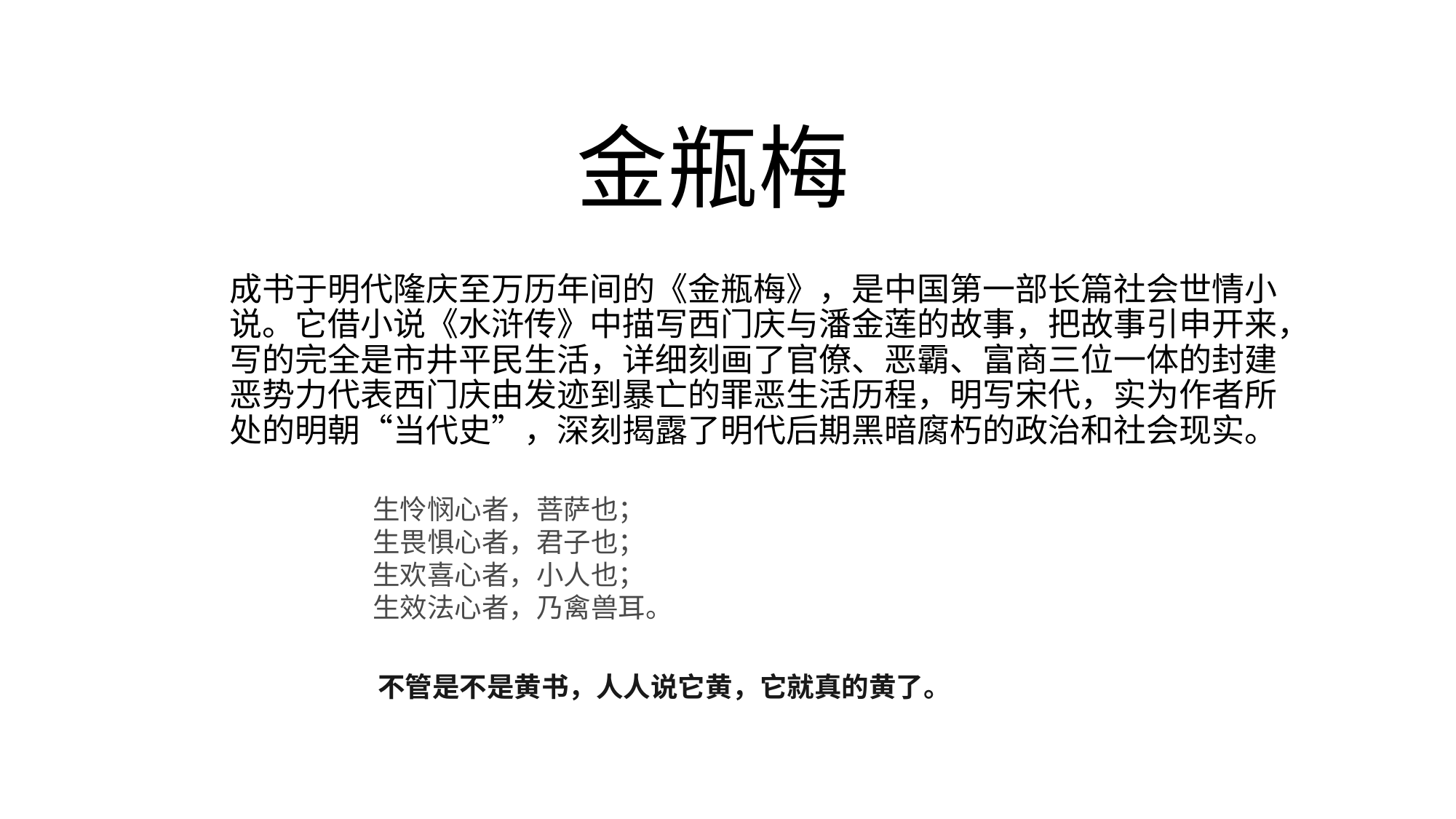

# 金瓶梅
成书于明代隆庆至万历年间的《金瓶梅》，是中国第一部长篇社会世情小说。它借小说《水浒传》中描写西门庆与潘金莲的故事，把故事引申开来，写的完全是市井平民生活，详细刻画了官僚、恶霸、富商三位一体的封建恶势力代表西门庆由发迹到暴亡的罪恶生活历程，明写宋代，实为作者所处的明朝“当代史”，深刻揭露了明代后期黑暗腐朽的政治和社会现实。
生怜悯心者，菩萨也；
生畏惧心者，君子也；
生欢喜心者，小人也；
生效法心者，乃禽兽耳。
不管是不是黄书，人人说它黄，它就真的黄了。